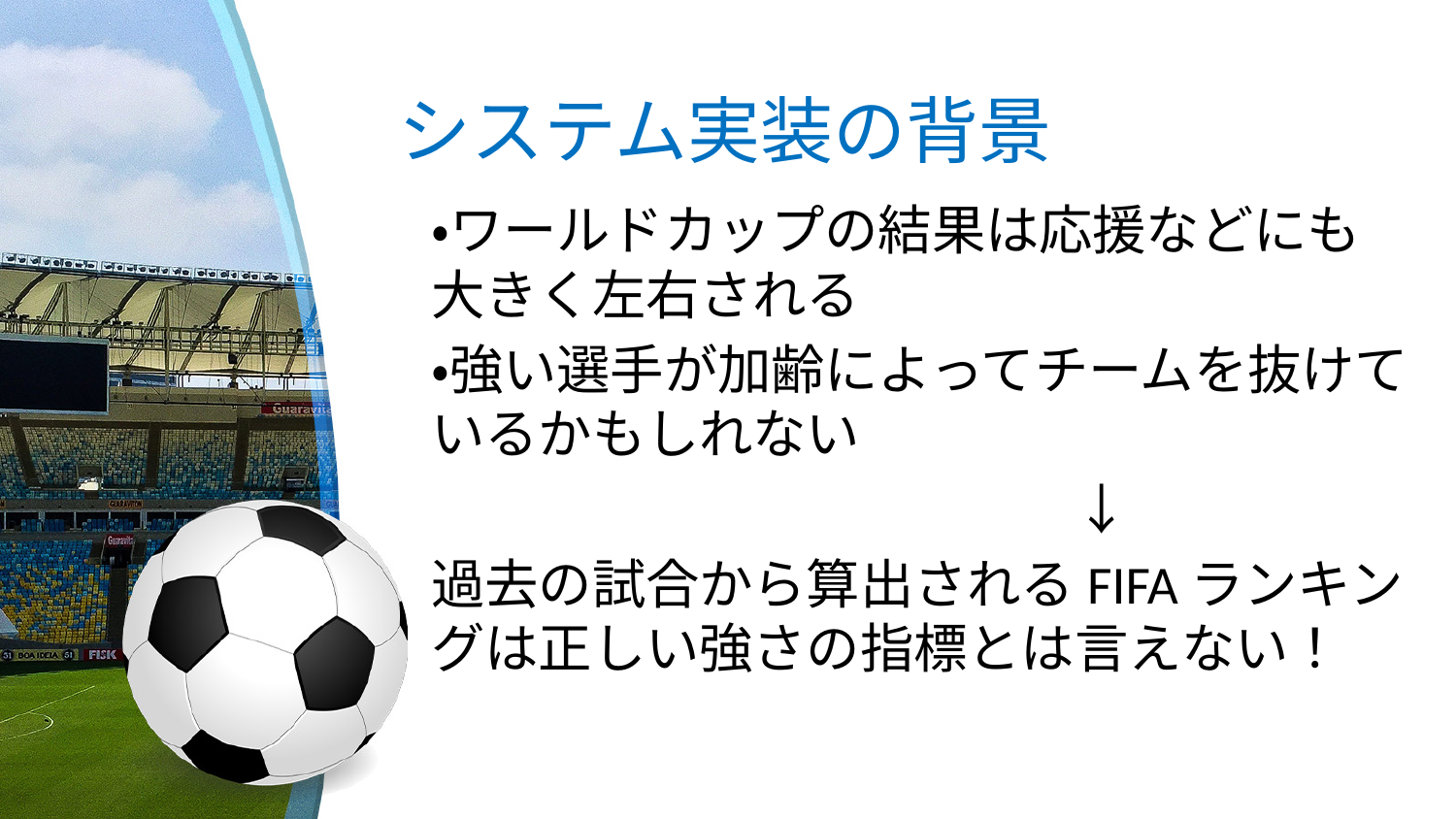

# システム実装の背景
・ワールドカップの結果は応援などにも大きく左右される
・強い選手が加齢によってチームを抜けているかもしれない
　　　　　　　　　　　　↓
過去の試合から算出されるFIFAランキングは正しい強さの指標とは言えない！